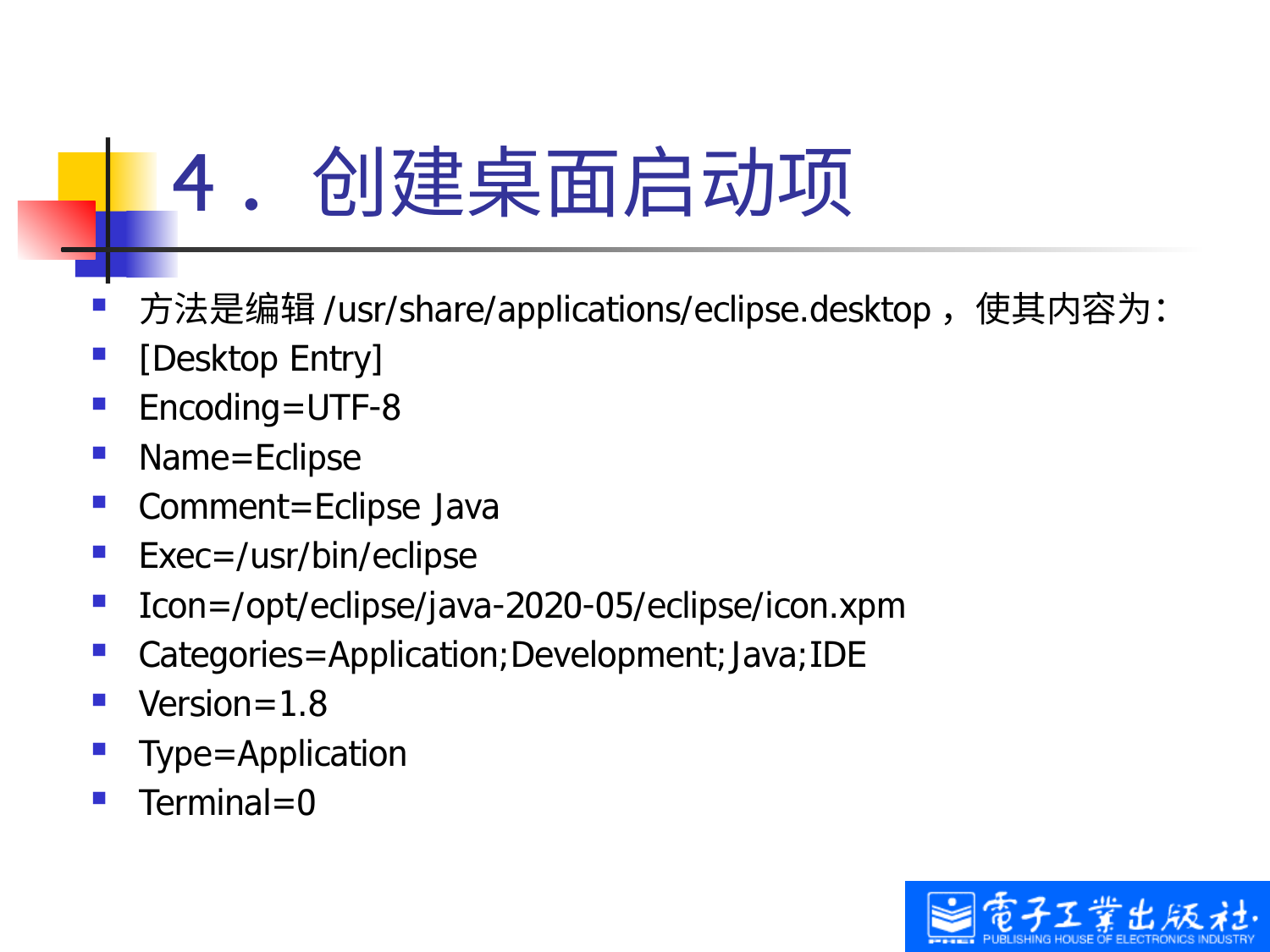

# 4．创建桌面启动项
方法是编辑/usr/share/applications/eclipse.desktop，使其内容为：
[Desktop Entry]
Encoding=UTF-8
Name=Eclipse
Comment=Eclipse Java
Exec=/usr/bin/eclipse
Icon=/opt/eclipse/java-2020-05/eclipse/icon.xpm
Categories=Application;Development;Java;IDE
Version=1.8
Type=Application
Terminal=0